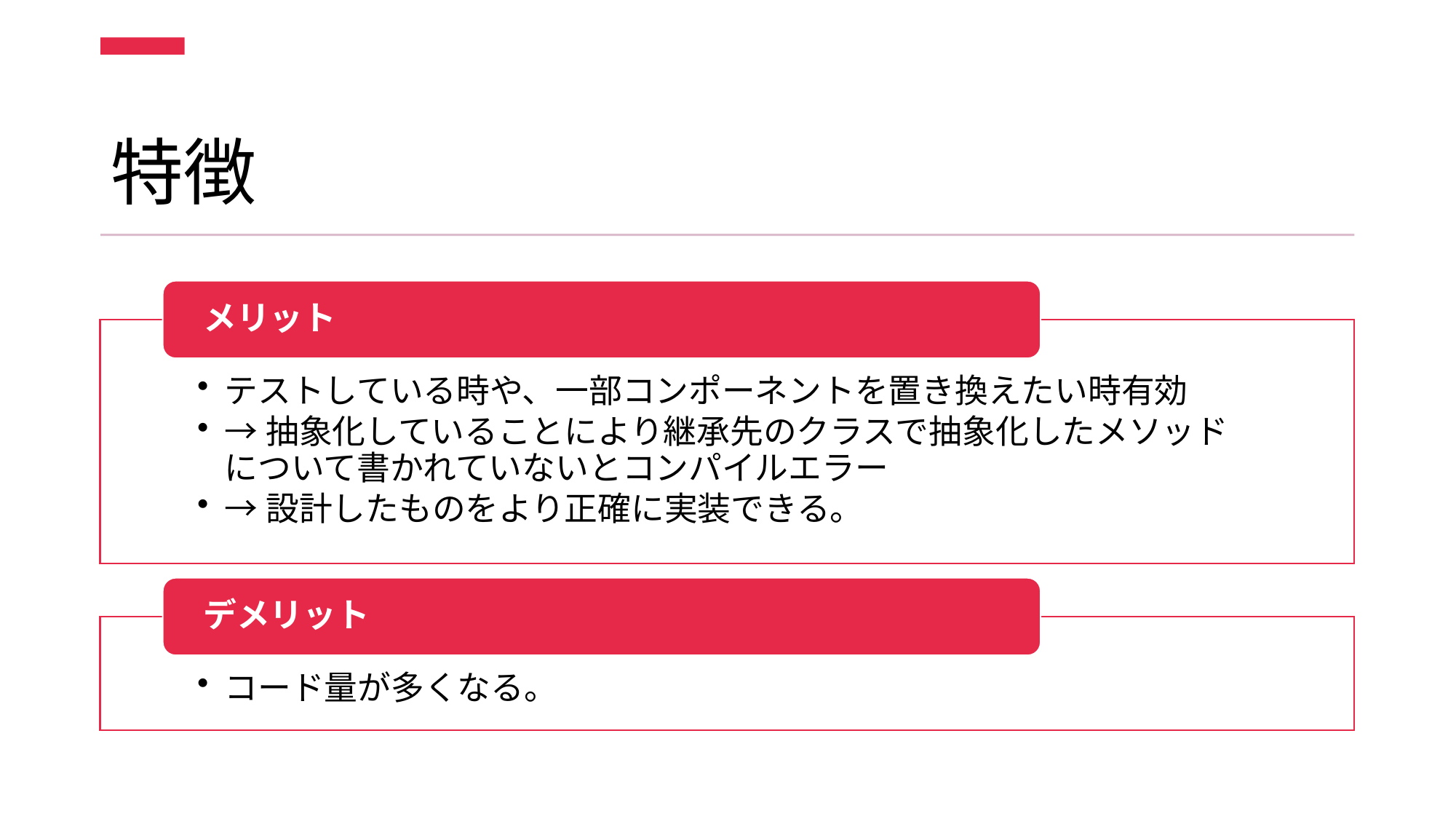

# 特徴

テストしている時や、一部コンポーネントを置き換えたい時有効
→抽象化していることにより継承先のクラスで抽象化したメソッドについて書かれていないとコンパイルエラー
→設計したものをより正確に実装できる。
メリット
コード量が多くなる。
デメリット